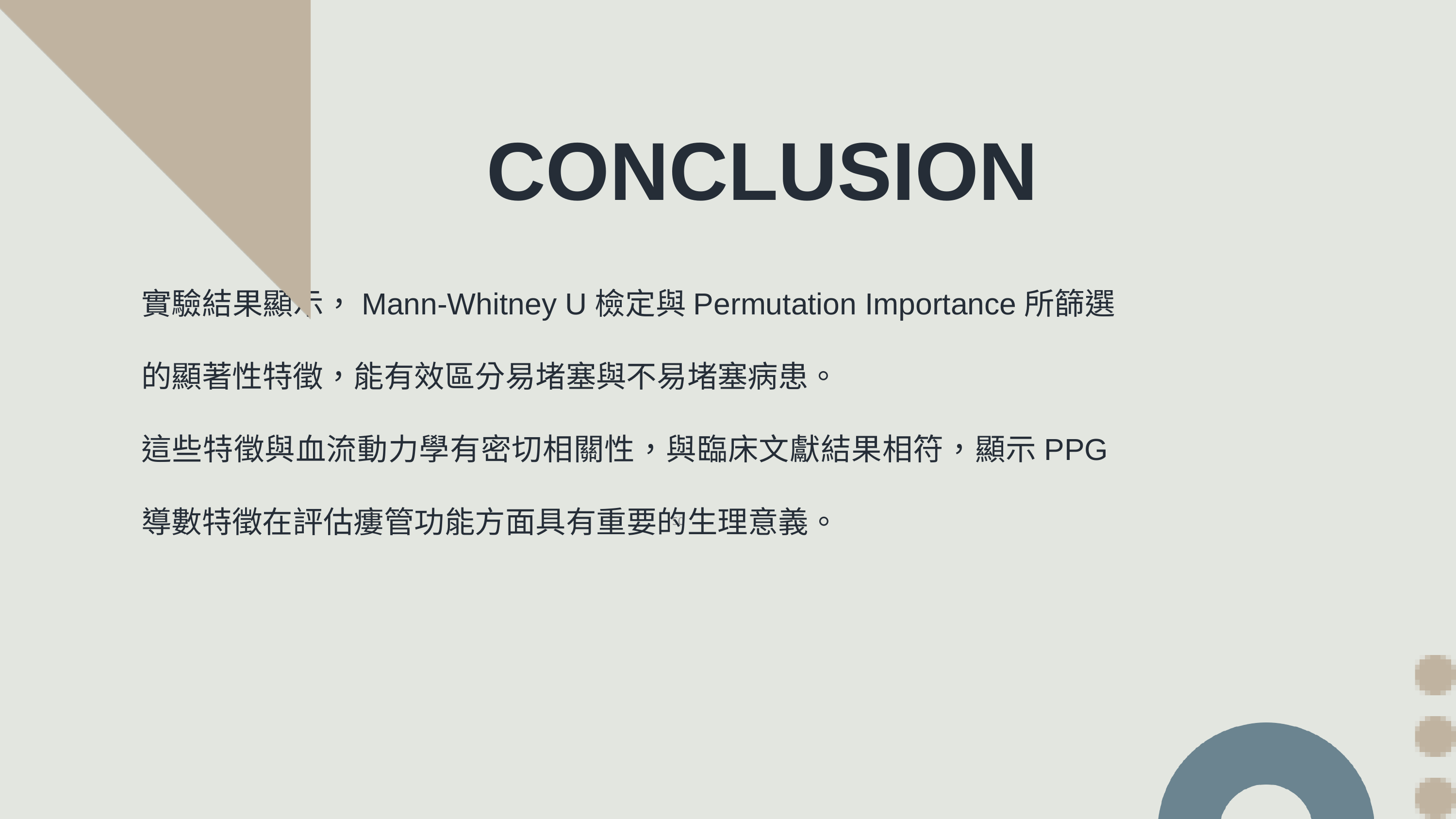

CONCLUSION
實驗結果顯示，Mann-Whitney U檢定與Permutation Importance所篩選的顯著性特徵，能有效區分易堵塞與不易堵塞病患。
這些特徵與血流動力學有密切相關性，與臨床文獻結果相符，顯示PPG導數特徵在評估瘻管功能方面具有重要的生理意義。

50